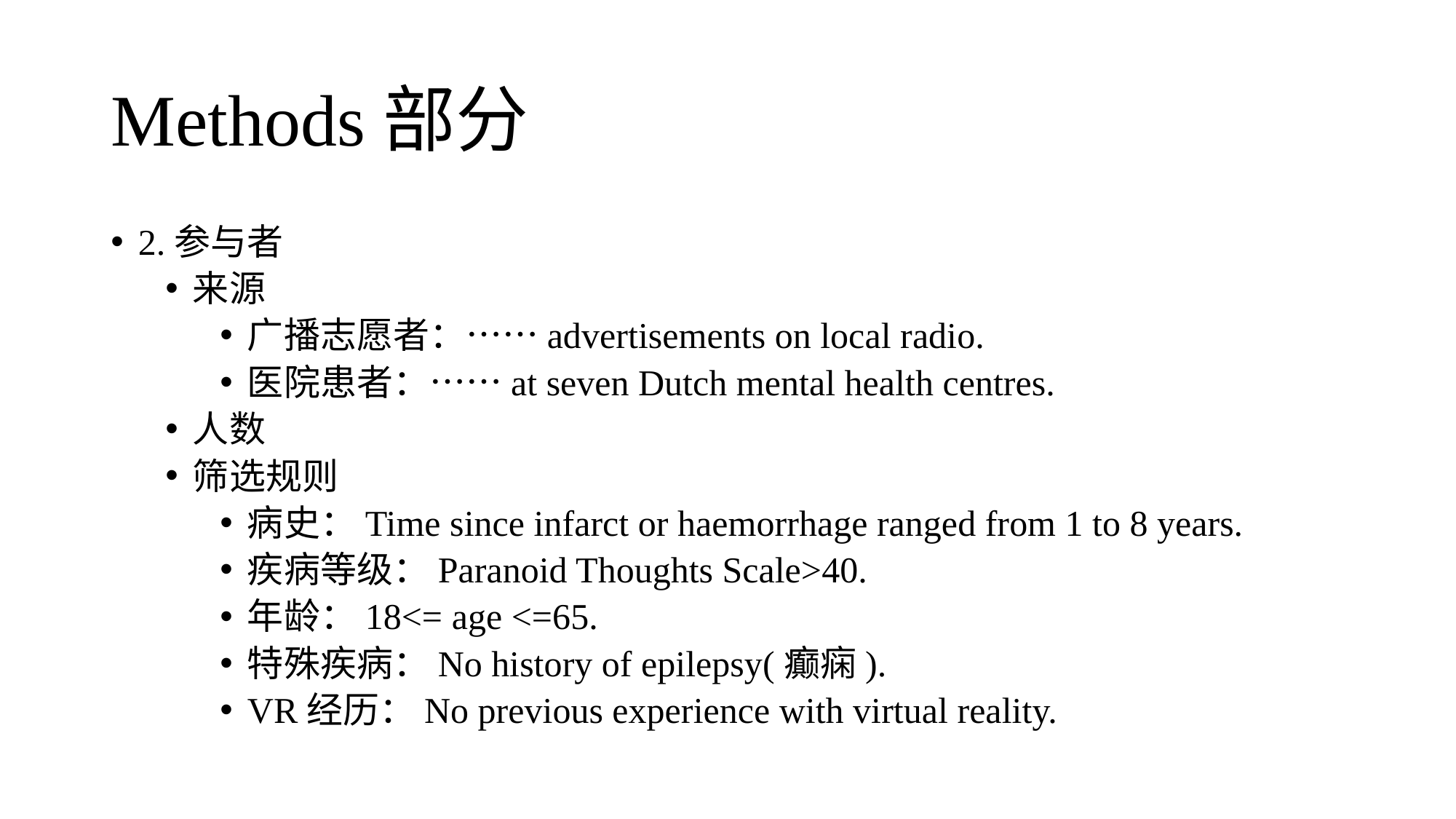

# Methods部分
2.参与者
来源
广播志愿者：……advertisements on local radio.
医院患者：……at seven Dutch mental health centres.
人数
筛选规则
病史：Time since infarct or haemorrhage ranged from 1 to 8 years.
疾病等级：Paranoid Thoughts Scale>40.
年龄：18<= age <=65.
特殊疾病：No history of epilepsy(癫痫).
VR经历：No previous experience with virtual reality.